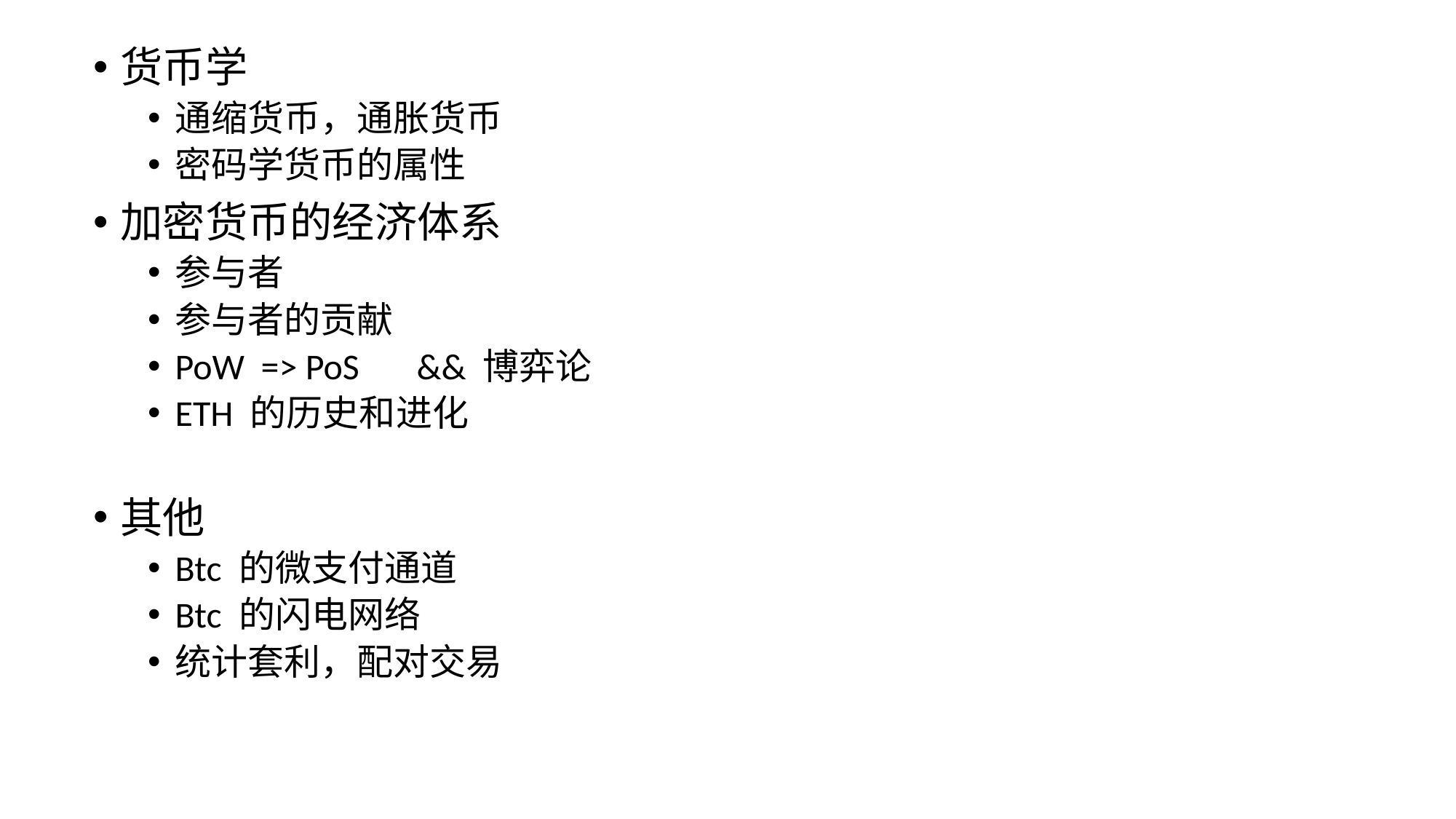

货币学
通缩货币，通胀货币
密码学货币的属性
加密货币的经济体系
参与者
参与者的贡献
PoW  => PoS       && 博弈论
ETH 的历史和进化

其他
Btc 的微支付通道
Btc 的闪电网络
统计套利，配对交易